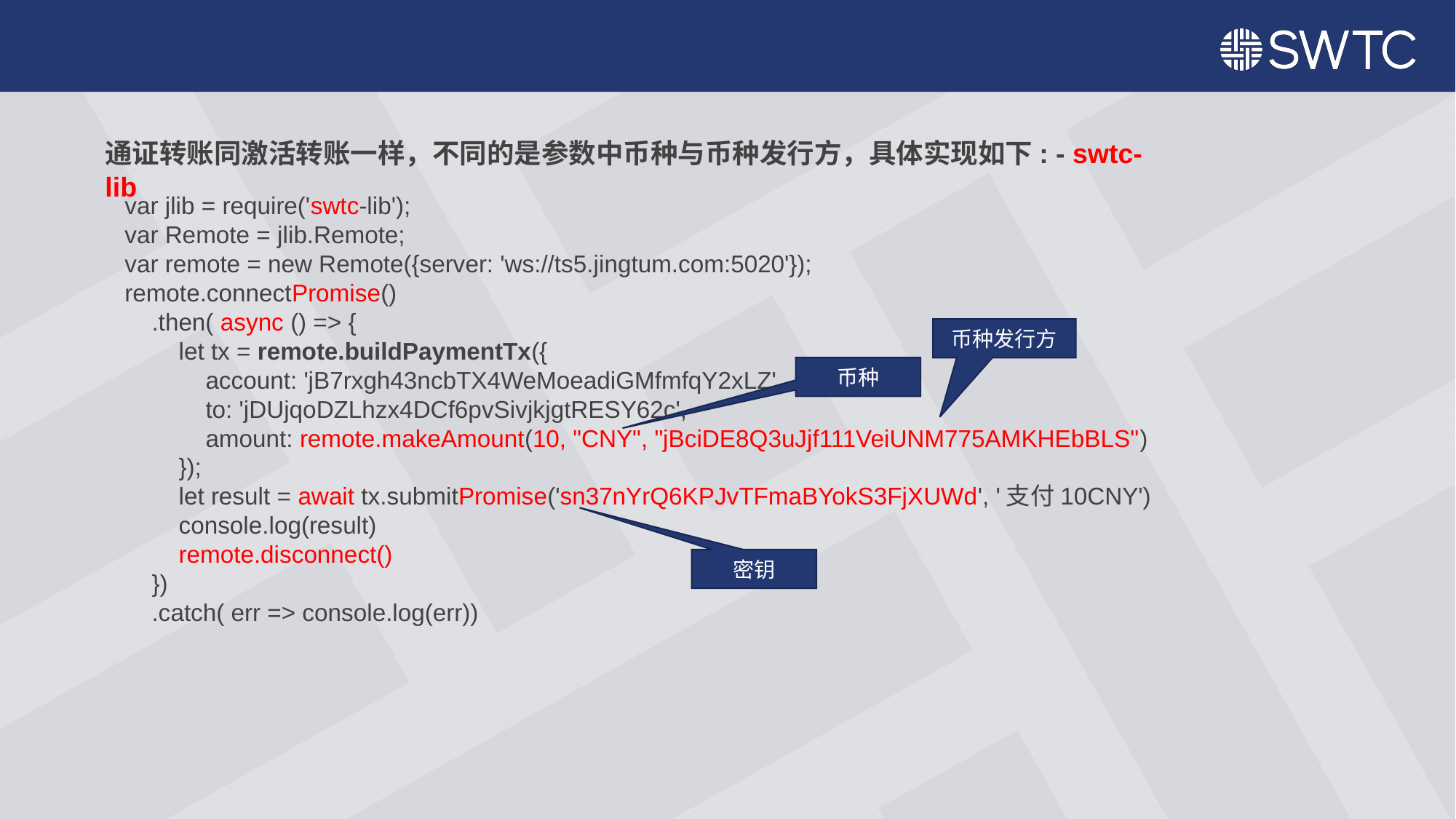

通证转账同激活转账一样，不同的是参数中币种与币种发行方，具体实现如下: - swtc-lib
var jlib = require('swtc-lib');
var Remote = jlib.Remote;
var remote = new Remote({server: 'ws://ts5.jingtum.com:5020'});
remote.connectPromise()
    .then( async () => {
        let tx = remote.buildPaymentTx({
            account: 'jB7rxgh43ncbTX4WeMoeadiGMfmfqY2xLZ',
            to: 'jDUjqoDZLhzx4DCf6pvSivjkjgtRESY62c',
            amount: remote.makeAmount(10, "CNY", "jBciDE8Q3uJjf111VeiUNM775AMKHEbBLS")
        });
        let result = await tx.submitPromise('sn37nYrQ6KPJvTFmaBYokS3FjXUWd', '支付10CNY')
        console.log(result)
        remote.disconnect()
    })
    .catch( err => console.log(err))
币种发行方
币种
密钥